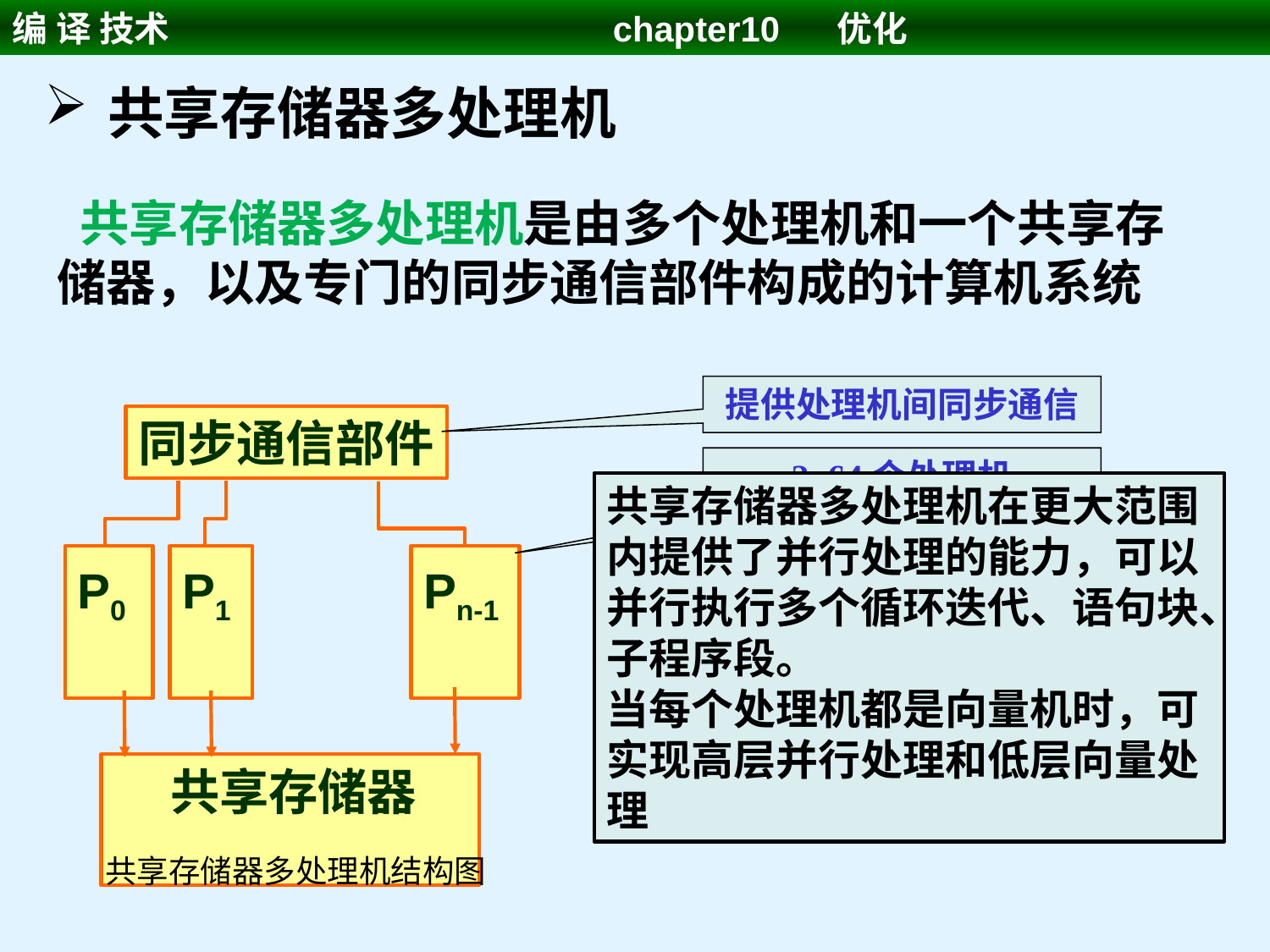

共享存储器多处理机
 共享存储器多处理机是由多个处理机和一个共享存储器，以及专门的同步通信部件构成的计算机系统
提供处理机间同步通信
同步通信部件
P0

P1

Pn-1

    共享存储器
共享存储器多处理机结构图
2~64个处理机
共享存储器多处理机在更大范围内提供了并行处理的能力，可以并行执行多个循环迭代、语句块、子程序段。
当每个处理机都是向量机时，可实现高层并行处理和低层向量处理